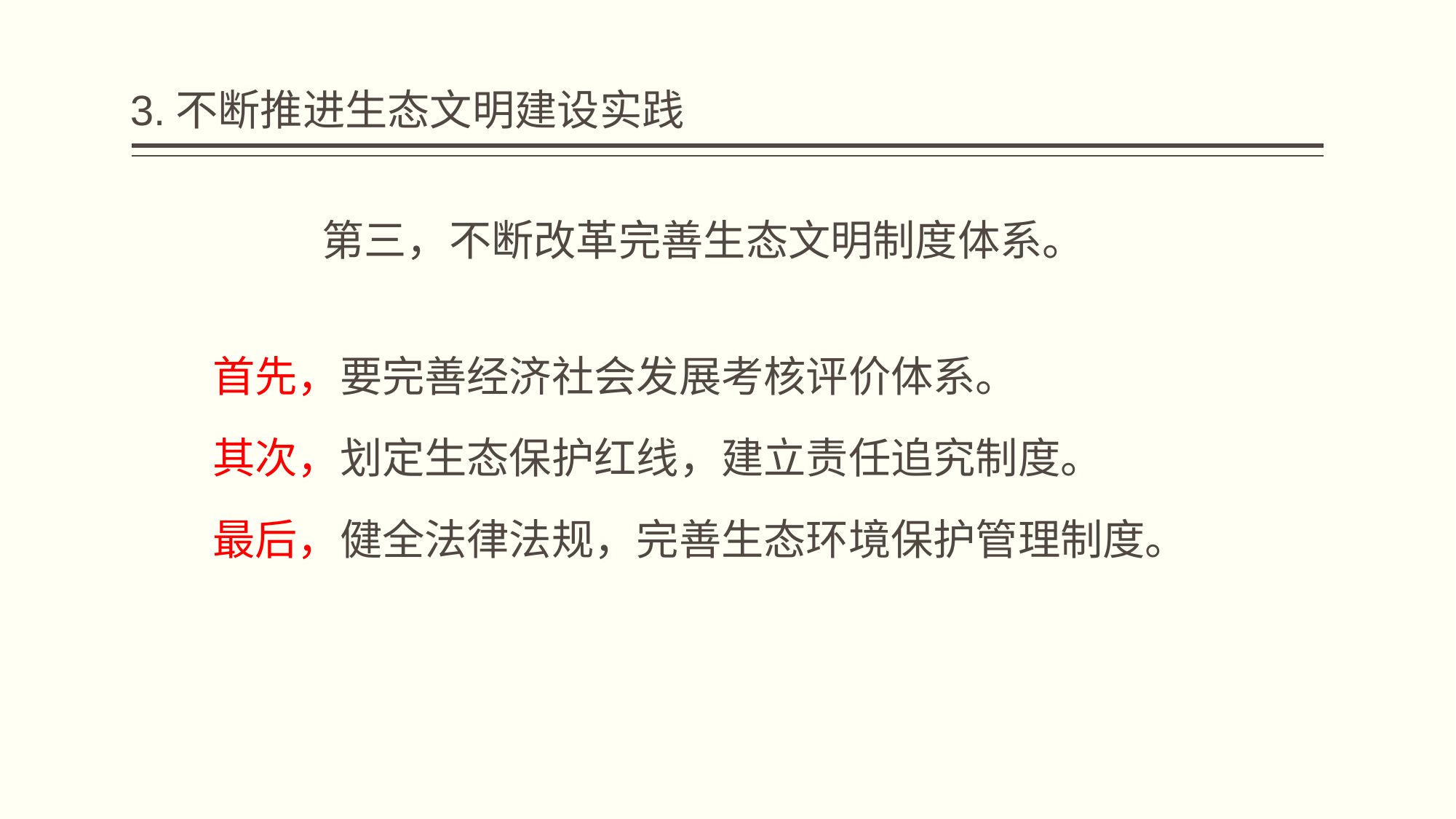

# 3.不断推进生态文明建设实践
第三，不断改革完善生态文明制度体系。
首先，要完善经济社会发展考核评价体系。
其次，划定生态保护红线，建立责任追究制度。
最后，健全法律法规，完善生态环境保护管理制度。